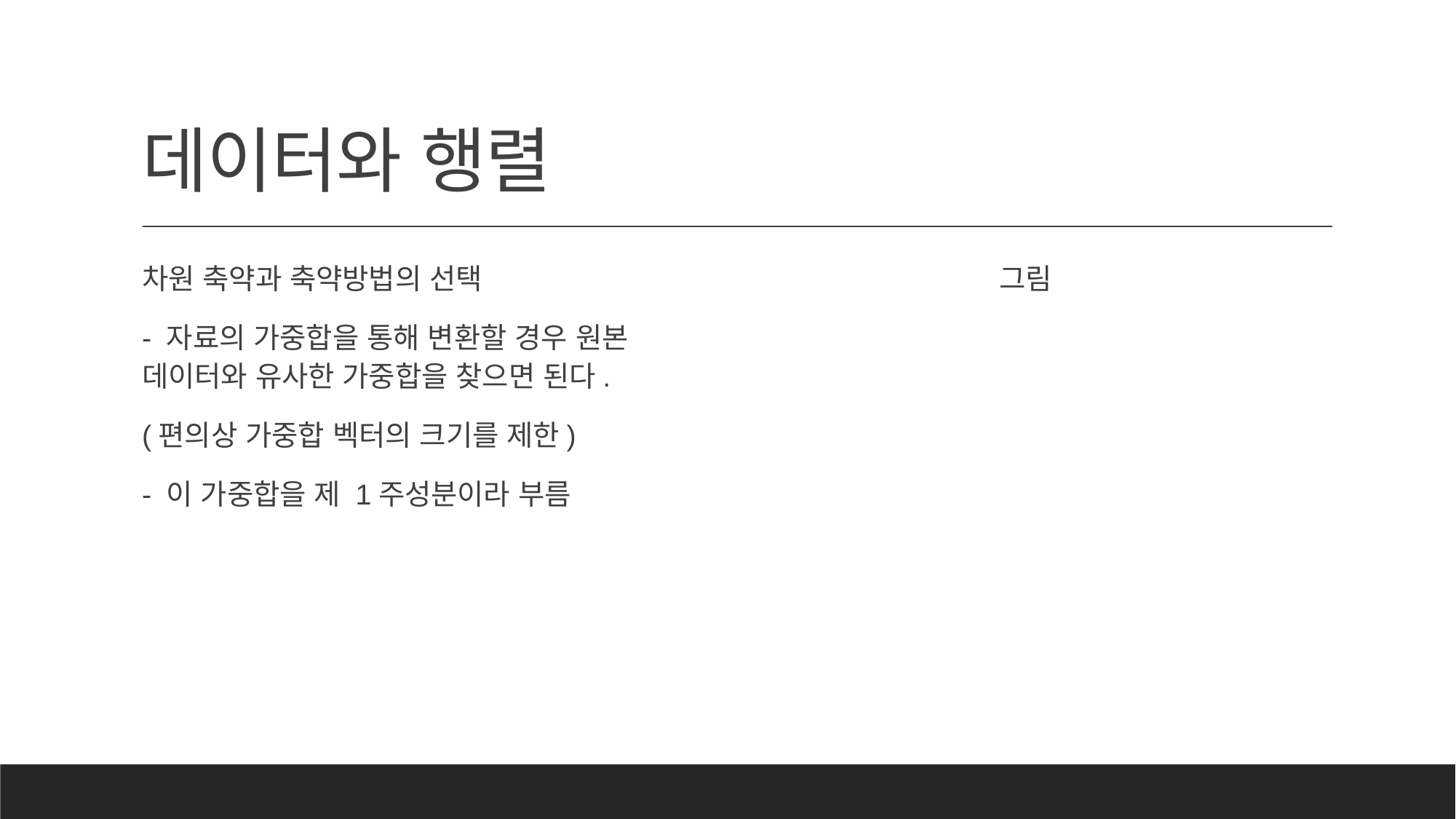

# 데이터와 행렬
그림
차원 축약과 축약방법의 선택
- 자료의 가중합을 통해 변환할 경우 원본 데이터와 유사한 가중합을 찾으면 된다.
(편의상 가중합 벡터의 크기를 제한)
- 이 가중합을 제 1주성분이라 부름